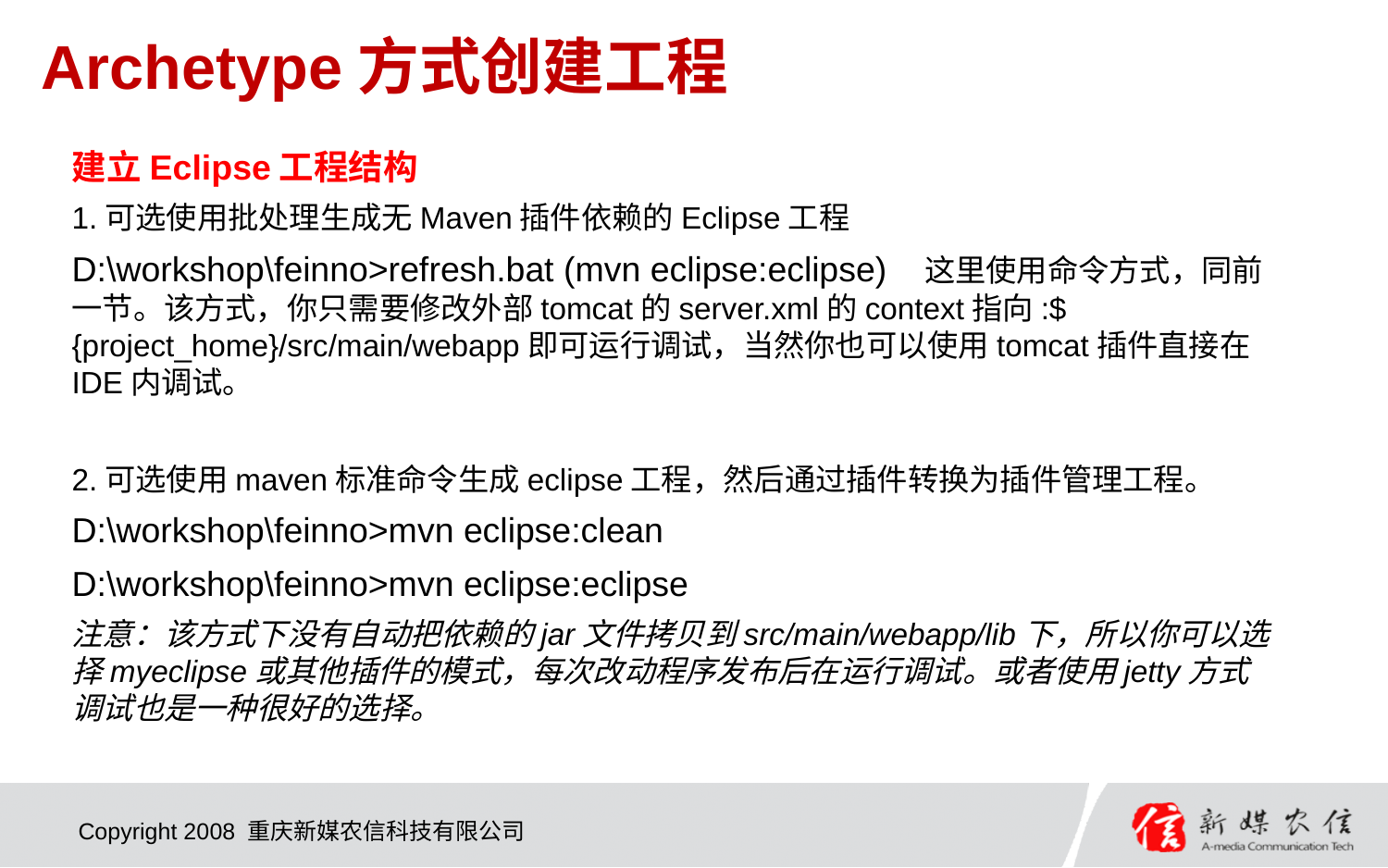

# Archetype方式创建工程
建立Eclipse工程结构
1.可选使用批处理生成无Maven插件依赖的Eclipse工程
D:\workshop\feinno>refresh.bat (mvn eclipse:eclipse)   这里使用命令方式，同前一节。该方式，你只需要修改外部tomcat的server.xml的context指向:${project_home}/src/main/webapp即可运行调试，当然你也可以使用tomcat插件直接在IDE内调试。

2.可选使用maven标准命令生成eclipse工程，然后通过插件转换为插件管理工程。
D:\workshop\feinno>mvn eclipse:clean
D:\workshop\feinno>mvn eclipse:eclipse
注意：该方式下没有自动把依赖的jar文件拷贝到src/main/webapp/lib下，所以你可以选择myeclipse或其他插件的模式，每次改动程序发布后在运行调试。或者使用jetty方式调试也是一种很好的选择。